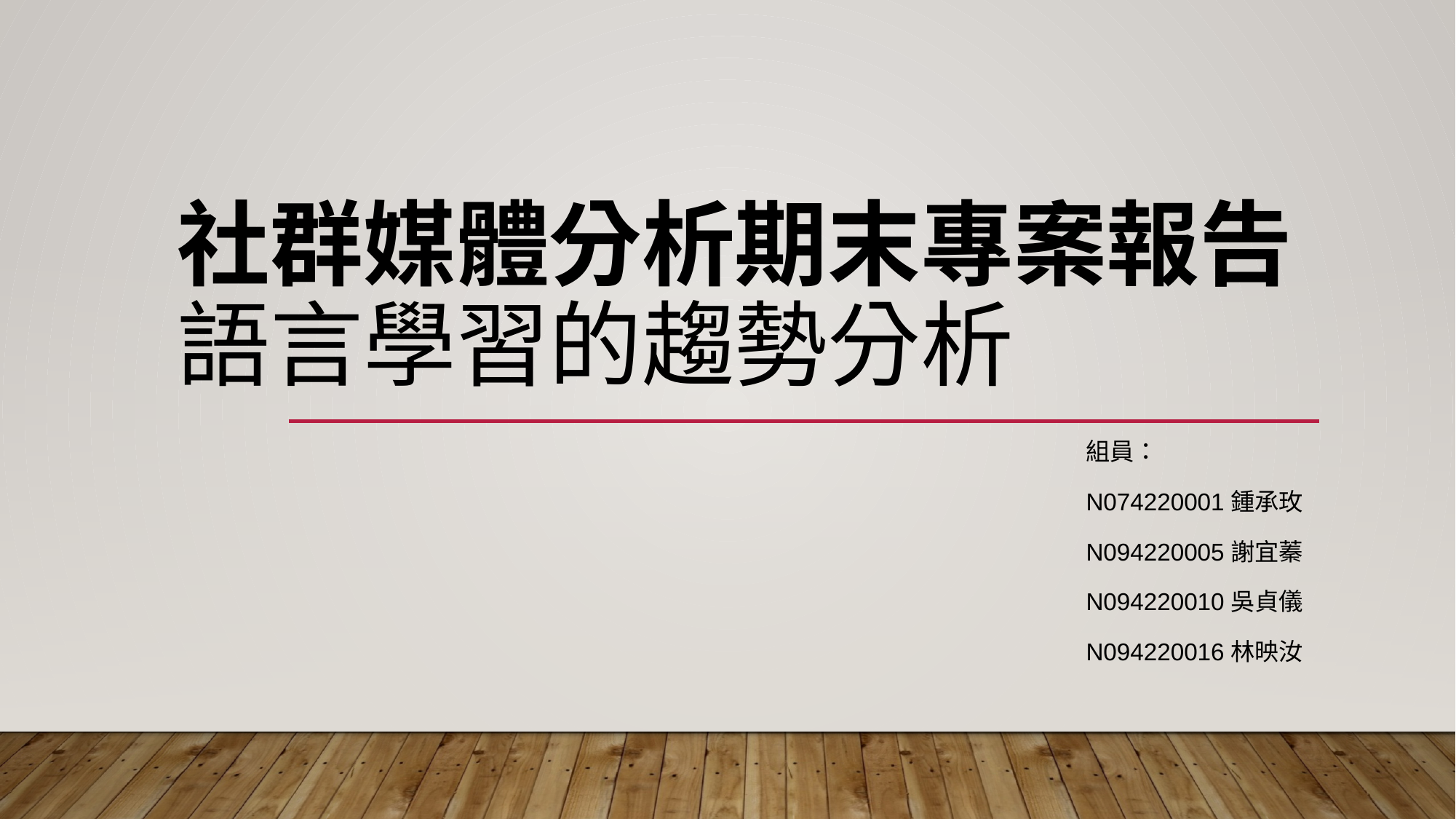

# 社群媒體分析期末專案報告 語言學習的趨勢分析
組員：
N074220001鍾承玫
N094220005謝宜蓁
N094220010吳貞儀
N094220016林映汝